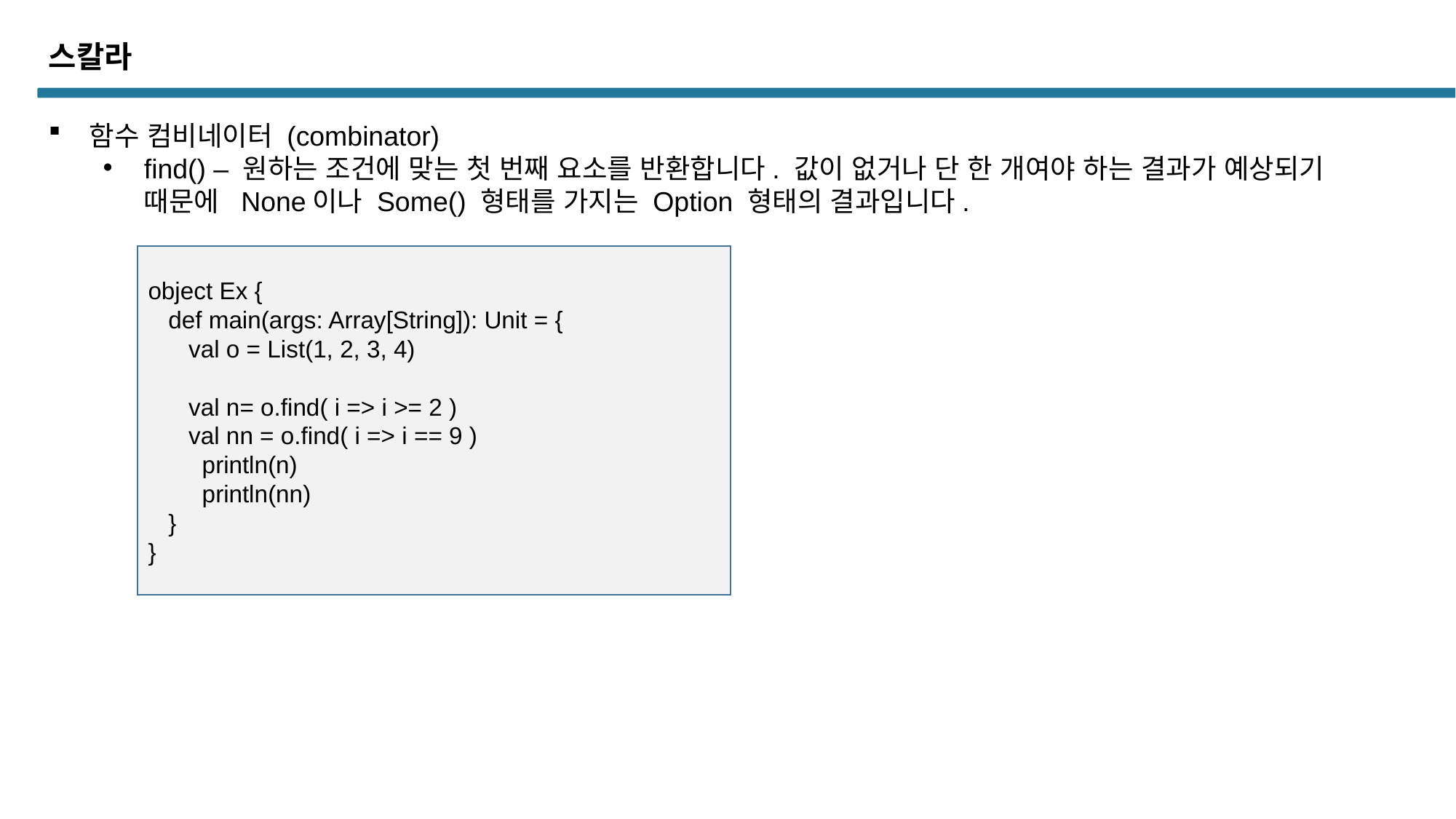

스칼라
함수 컴비네이터 (combinator)
find() – 원하는 조건에 맞는 첫 번째 요소를 반환합니다. 값이 없거나 단 한 개여야 하는 결과가 예상되기 때문에  None이나 Some() 형태를 가지는 Option 형태의 결과입니다.
object Ex {
   def main(args: Array[String]): Unit = {
      val o = List(1, 2, 3, 4)

      val n= o.find( i => i >= 2 )
      val nn = o.find( i => i == 9 )
        println(n)
        println(nn)
   }
}